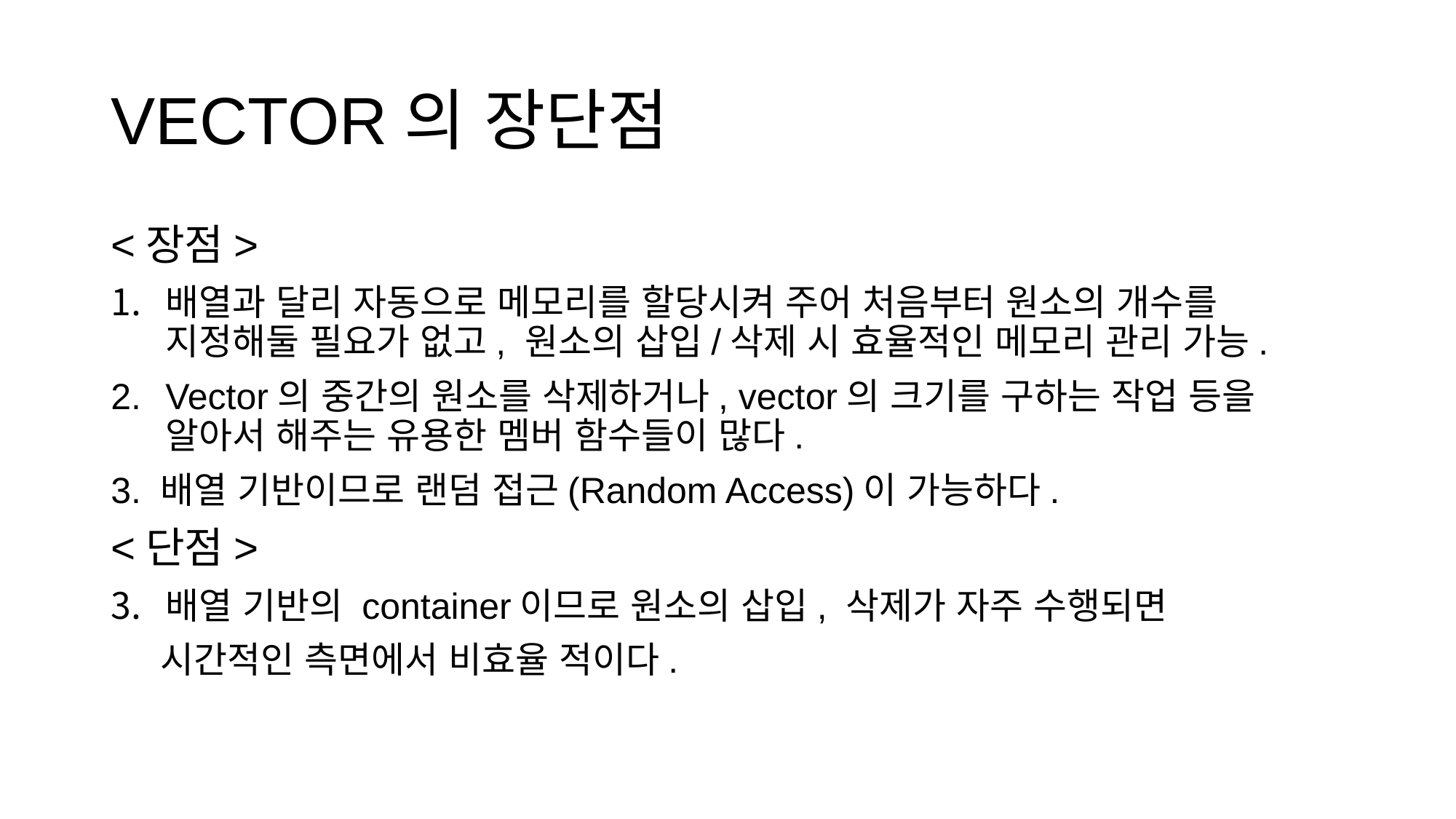

# VECTOR의 장단점
<장점>
배열과 달리 자동으로 메모리를 할당시켜 주어 처음부터 원소의 개수를 지정해둘 필요가 없고, 원소의 삽입/삭제 시 효율적인 메모리 관리 가능.
Vector의 중간의 원소를 삭제하거나, vector의 크기를 구하는 작업 등을 알아서 해주는 유용한 멤버 함수들이 많다.
3. 배열 기반이므로 랜덤 접근(Random Access)이 가능하다.
<단점>
배열 기반의 container이므로 원소의 삽입, 삭제가 자주 수행되면
    시간적인 측면에서 비효율 적이다.